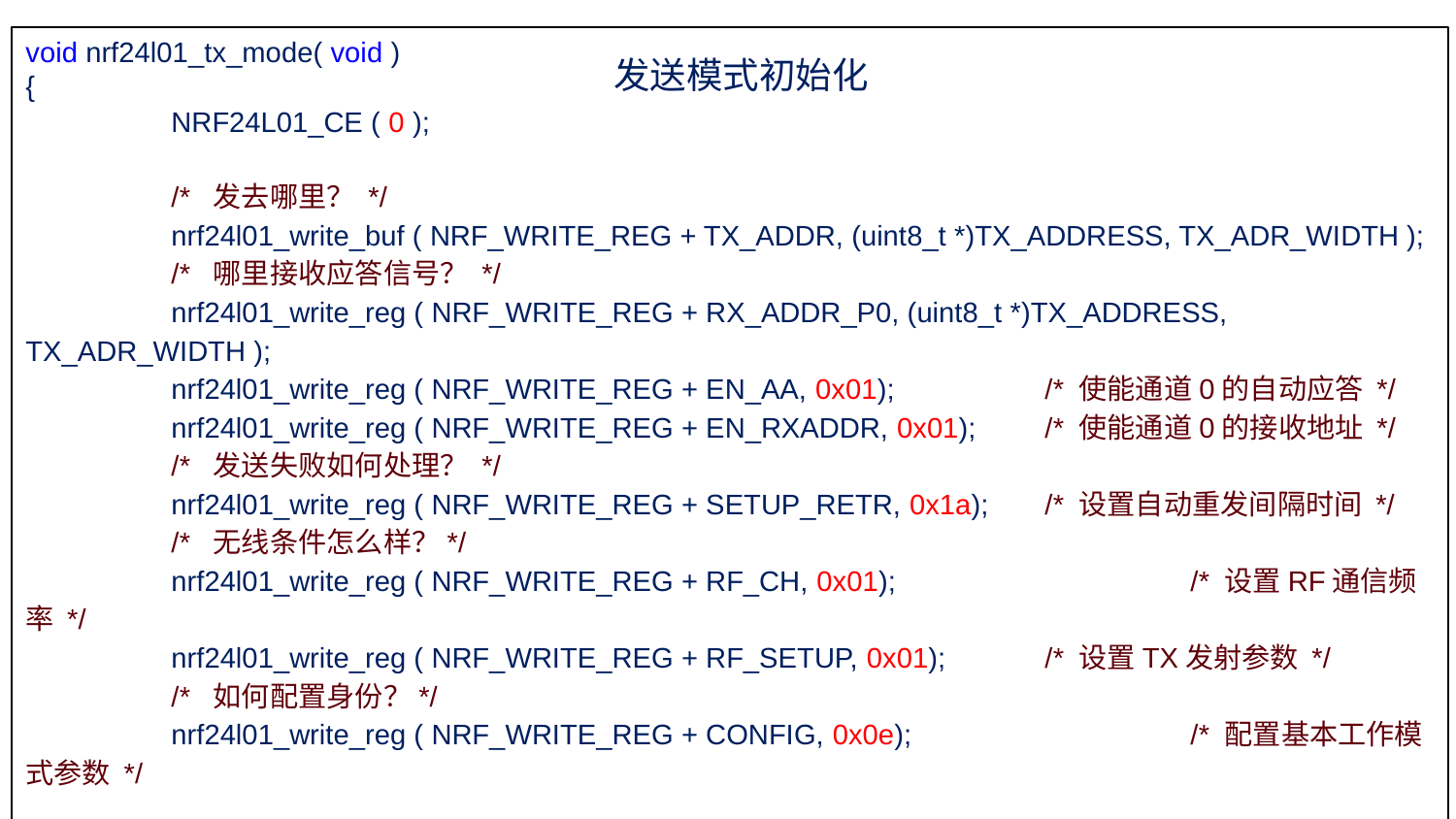

void nrf24l01_tx_mode( void )
{
	NRF24L01_CE ( 0 );

	/*  发去哪里？ */
    	nrf24l01_write_buf ( NRF_WRITE_REG + TX_ADDR, (uint8_t *)TX_ADDRESS, TX_ADR_WIDTH );
	/*  哪里接收应答信号？ */
	nrf24l01_write_reg ( NRF_WRITE_REG + RX_ADDR_P0, (uint8_t *)TX_ADDRESS, TX_ADR_WIDTH );
	nrf24l01_write_reg ( NRF_WRITE_REG + EN_AA, 0x01);		/* 使能通道0的自动应答 */
	nrf24l01_write_reg ( NRF_WRITE_REG + EN_RXADDR, 0x01);	/* 使能通道0的接收地址 */
	/*  发送失败如何处理？ */
	nrf24l01_write_reg ( NRF_WRITE_REG + SETUP_RETR, 0x1a);	/* 设置自动重发间隔时间 */
	/*  无线条件怎么样？*/
	nrf24l01_write_reg ( NRF_WRITE_REG + RF_CH, 0x01); 		/* 设置RF通信频率 */
	nrf24l01_write_reg ( NRF_WRITE_REG + RF_SETUP, 0x01); 	/* 设置TX发射参数 */
	/*  如何配置身份？*/
	nrf24l01_write_reg ( NRF_WRITE_REG + CONFIG, 0x0e);		/* 配置基本工作模式参数 */

    	NRF24L01_CE ( 1 );
}
发送模式初始化